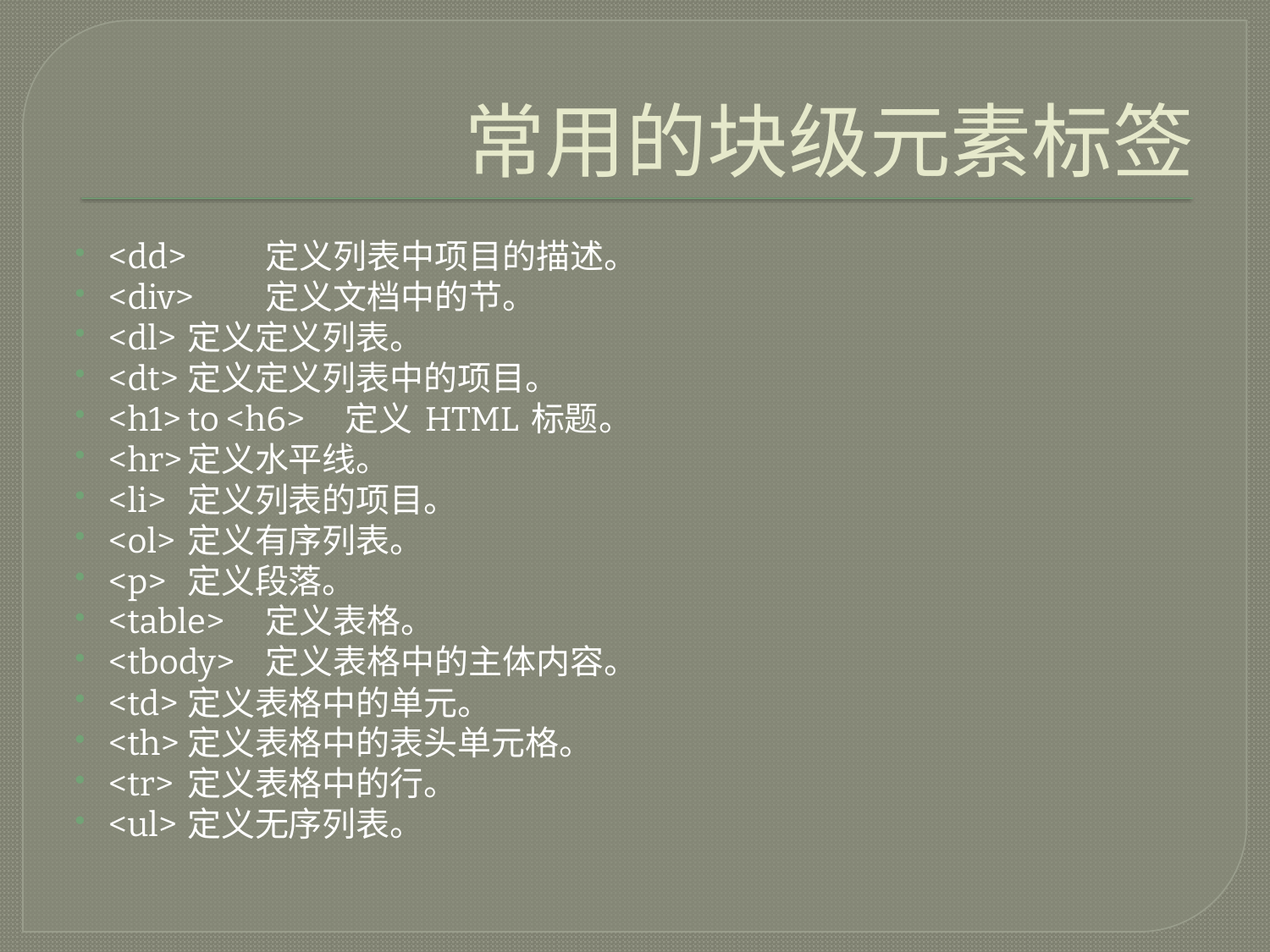

# 常用的块级元素标签
<dd>          	定义列表中项目的描述。
<div>		定义文档中的节。
<dl>		定义定义列表。
<dt>		定义定义列表中的项目。
<h1> to <h6>	定义 HTML 标题。
<hr>		定义水平线。
<li>			定义列表的项目。
<ol>		定义有序列表。
<p>			定义段落。
<table>		定义表格。
<tbody>		定义表格中的主体内容。
<td>		定义表格中的单元。
<th>		定义表格中的表头单元格。
<tr>		定义表格中的行。
<ul>		定义无序列表。